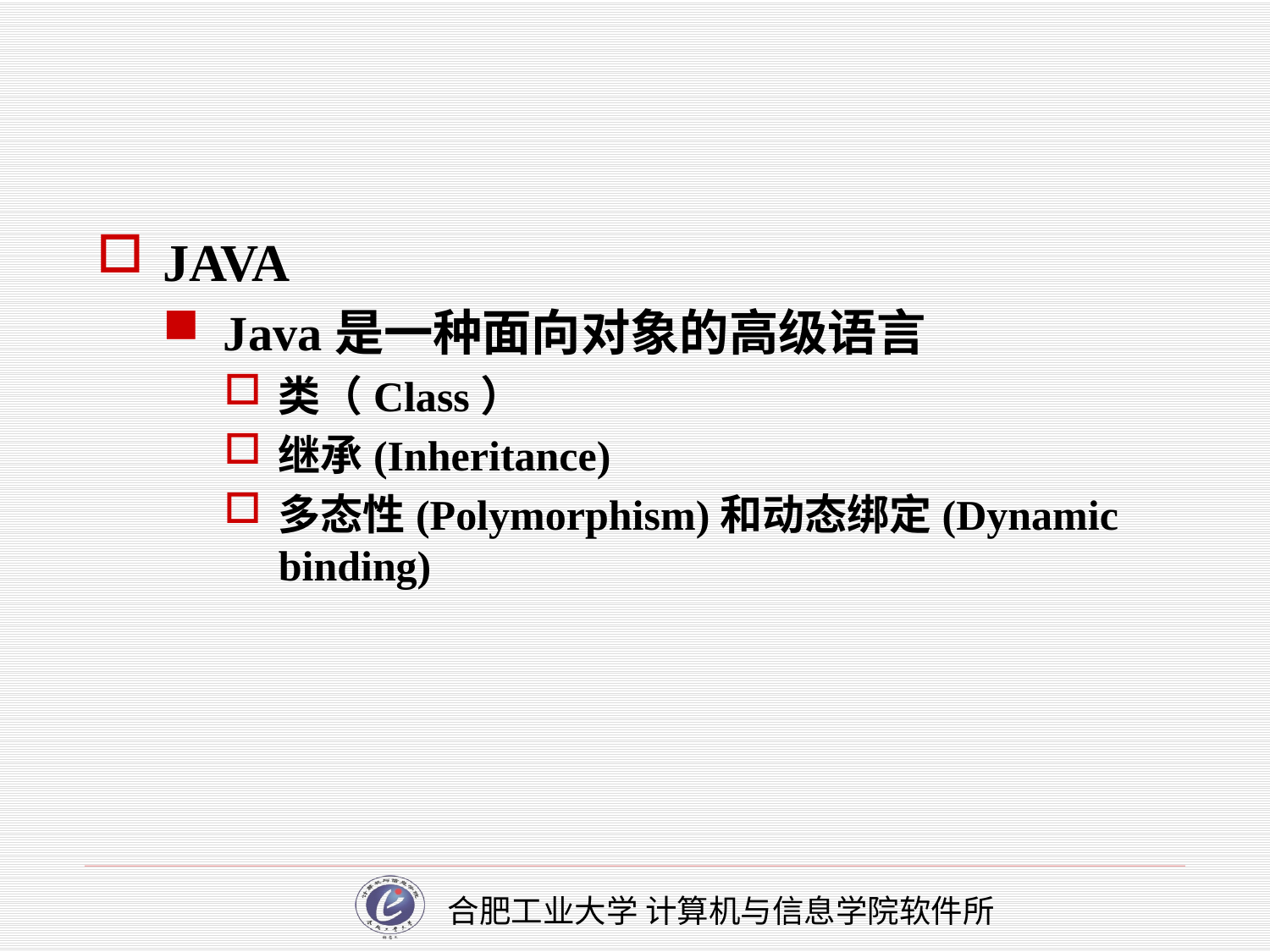

JAVA
Java是一种面向对象的高级语言
类（Class）
继承(Inheritance)
多态性(Polymorphism)和动态绑定(Dynamic binding)
22